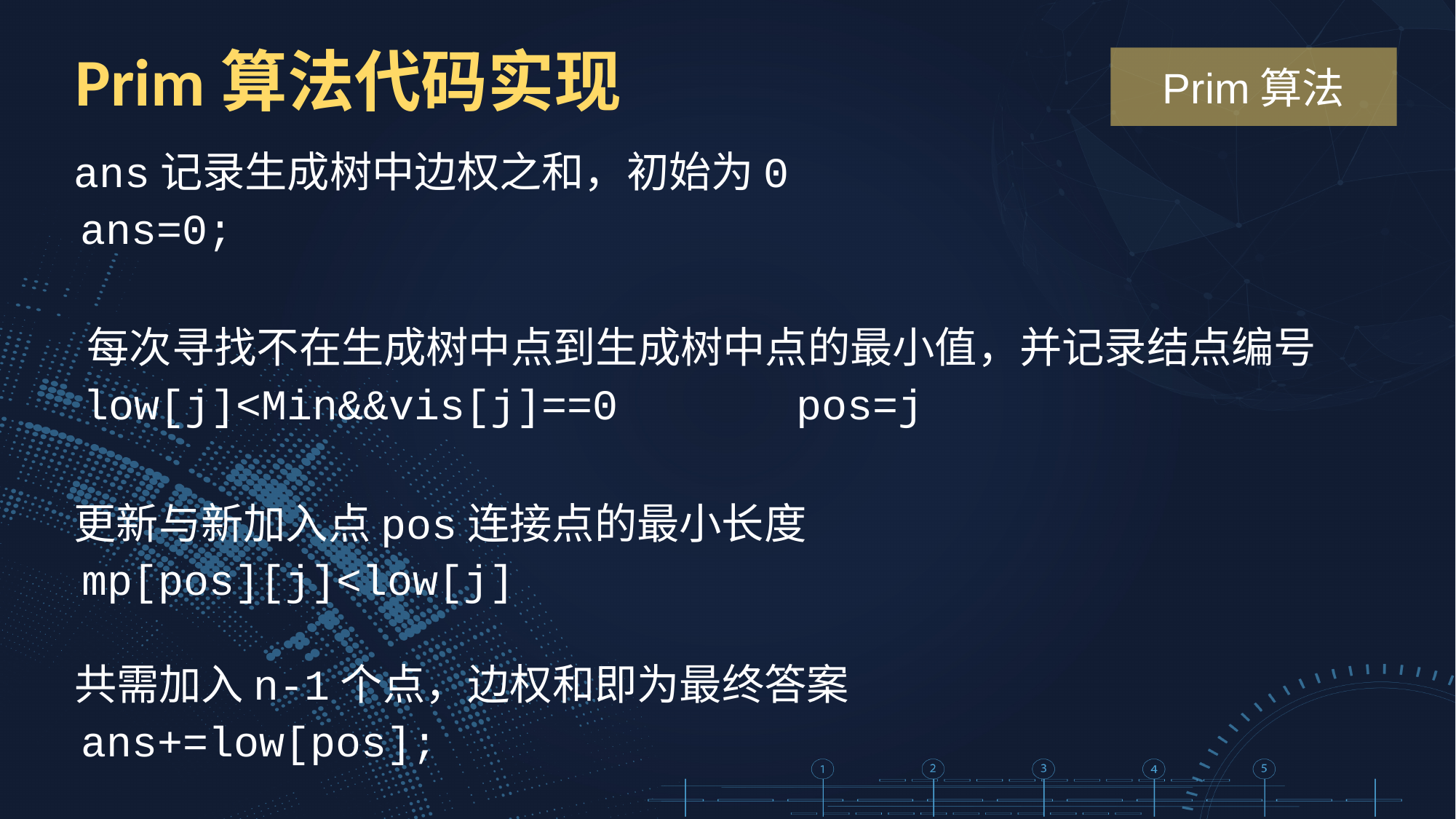

Prim算法代码实现
Prim算法
ans记录生成树中边权之和，初始为0
ans=0;
每次寻找不在生成树中点到生成树中点的最小值，并记录结点编号
low[j]<Min&&vis[j]==0       pos=j
更新与新加入点pos连接点的最小长度
mp[pos][j]<low[j]
共需加入n-1个点，边权和即为最终答案
ans+=low[pos];